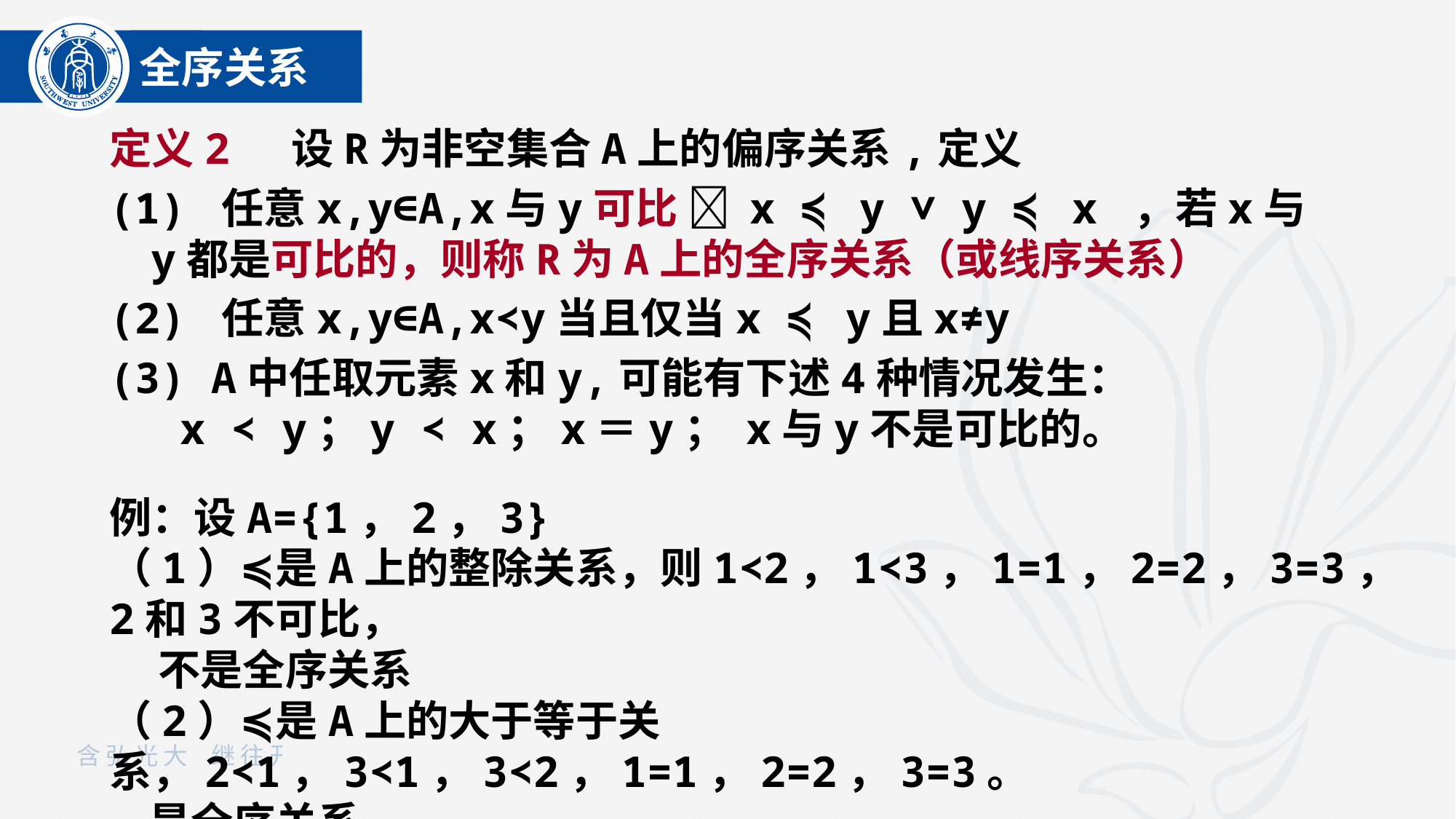

全序关系
定义2  设R为非空集合A上的偏序关系,定义
(1) 任意x,y∈A,x与y可比 ⇔ x ≼ y ∨ y ≼ x ，若x与y都是可比的，则称R为A上的全序关系（或线序关系）
(2) 任意x,y∈A,x≺y当且仅当x ≼ y且x≠y
(3) A中任取元素x和y,可能有下述4种情况发生：
  x ≺ y；y ≺ x；x＝y； x与y不是可比的。
例：设A={1，2，3}
（1）≼是A上的整除关系，则1≺2，1≺3，1=1，2=2，3=3，2和3不可比，
    不是全序关系
（2）≼是A上的大于等于关系，2≺1，3≺1，3≺2，1=1，2=2，3=3。
   是全序关系